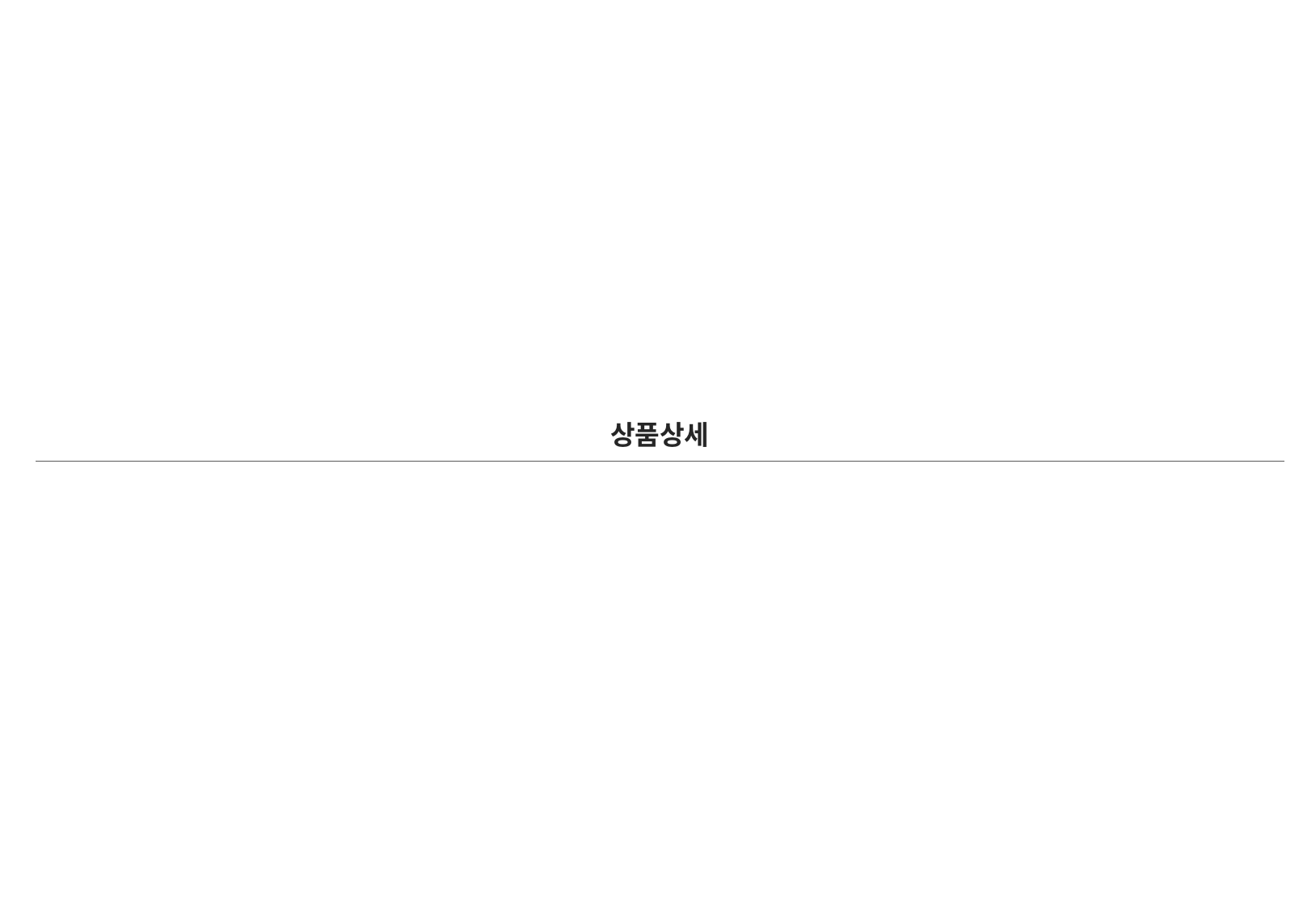

| 상품상세 |
| --- |
|  |